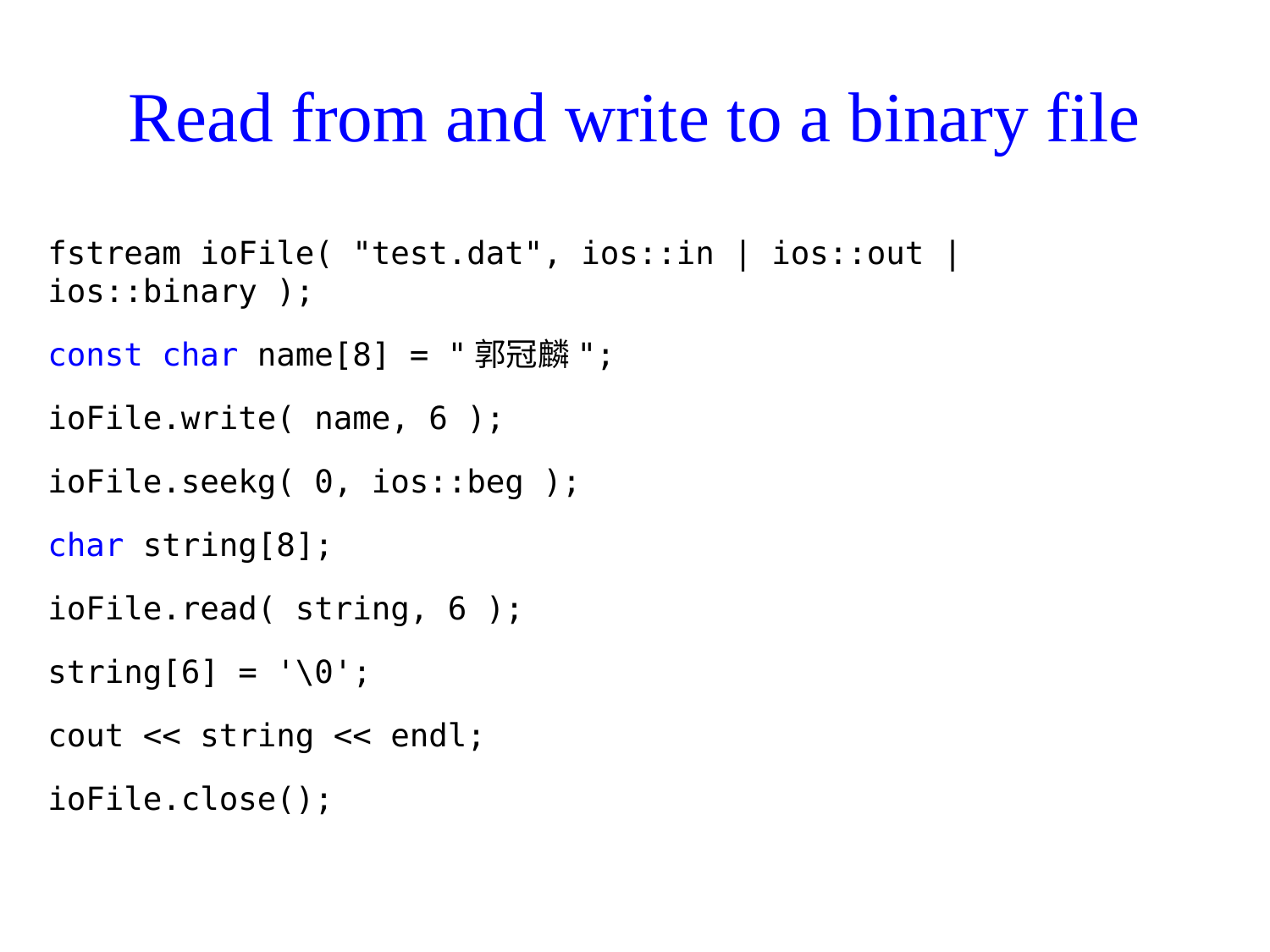

# Read from and write to a binary file
fstream ioFile( "test.dat", ios::in | ios::out | ios::binary );
const char name[8] = "郭冠麟";
ioFile.write( name, 6 );
ioFile.seekg( 0, ios::beg );
char string[8];
ioFile.read( string, 6 );
string[6] = '\0';
cout << string << endl;
ioFile.close();